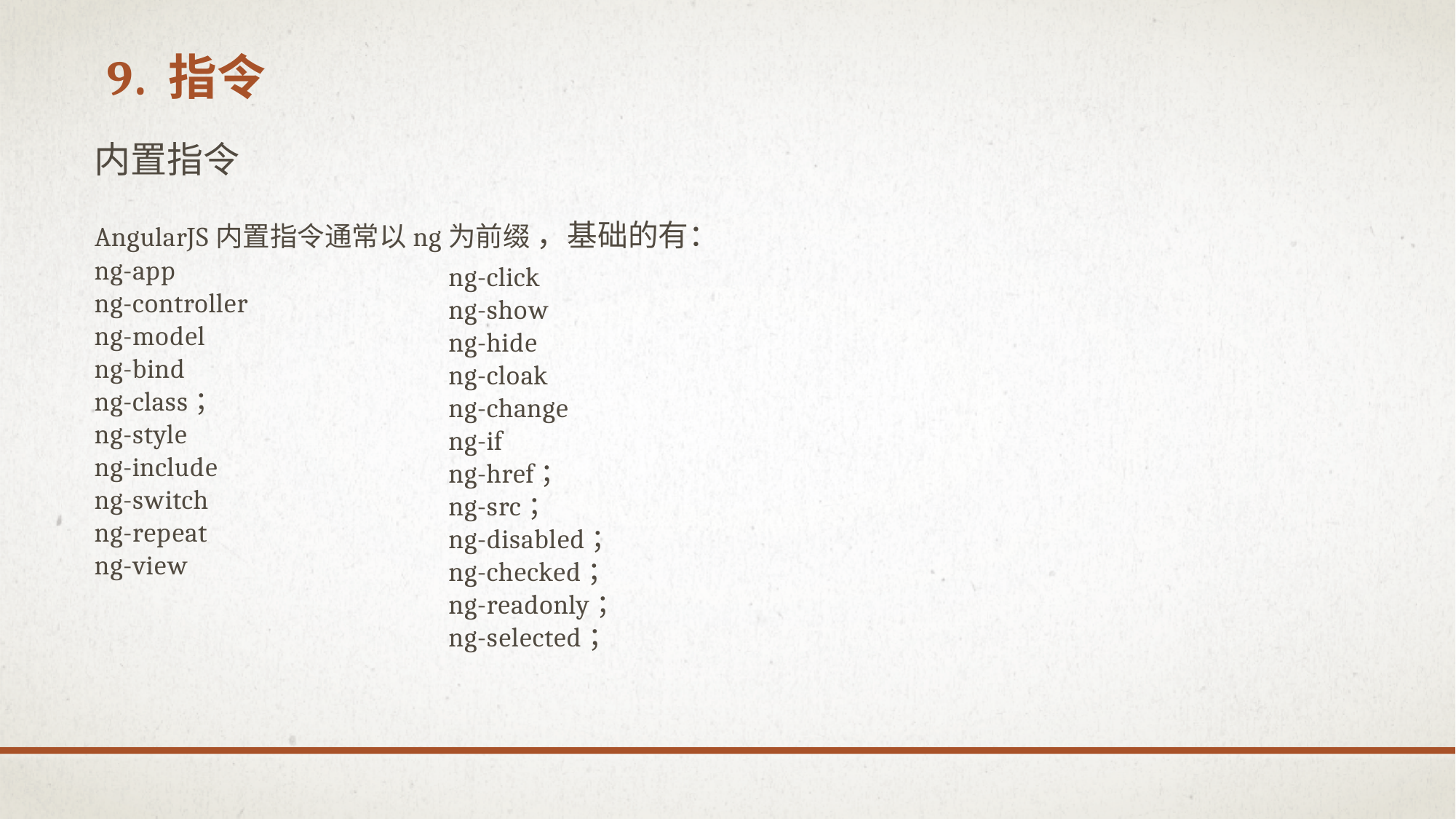

# 9. 指令
内置指令

AngularJS内置指令通常以ng为前缀 ，基础的有：
ng-app
ng-controller
ng-model
ng-bind
ng-class；
ng-style
ng-include
ng-switch
ng-repeat
ng-view

ng-click
ng-show
ng-hide
ng-cloak
ng-change
ng-if
ng-href；
ng-src；
ng-disabled；
ng-checked；
ng-readonly；
ng-selected；